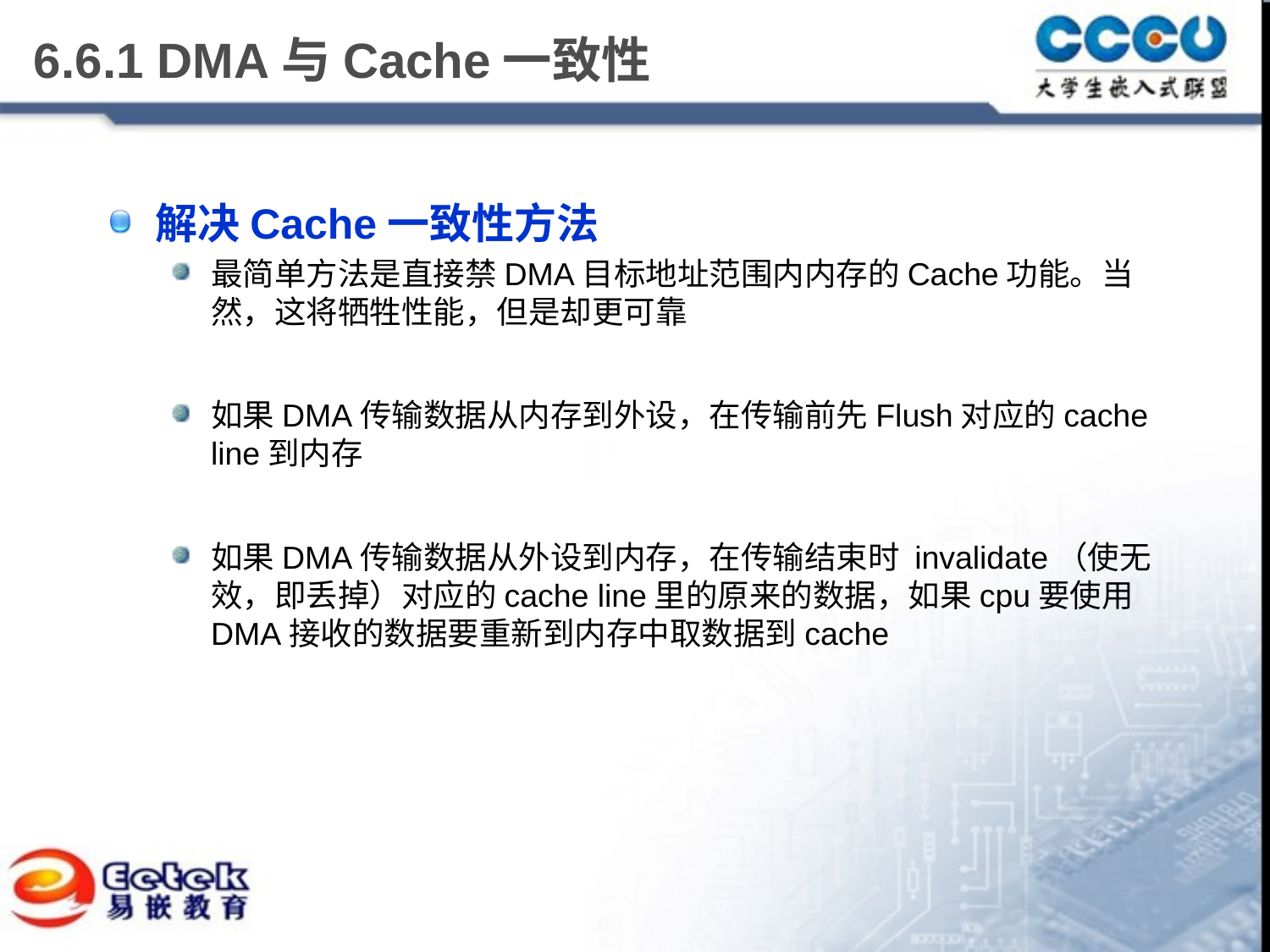

# 6.6.1 DMA与Cache一致性
解决Cache一致性方法
最简单方法是直接禁DMA目标地址范围内内存的Cache功能。当然，这将牺牲性能，但是却更可靠

如果DMA传输数据从内存到外设，在传输前先Flush对应的cache line到内存

如果DMA传输数据从外设到内存，在传输结束时 invalidate（使无效，即丢掉）对应的cache line里的原来的数据，如果cpu要使用DMA接收的数据要重新到内存中取数据到cache